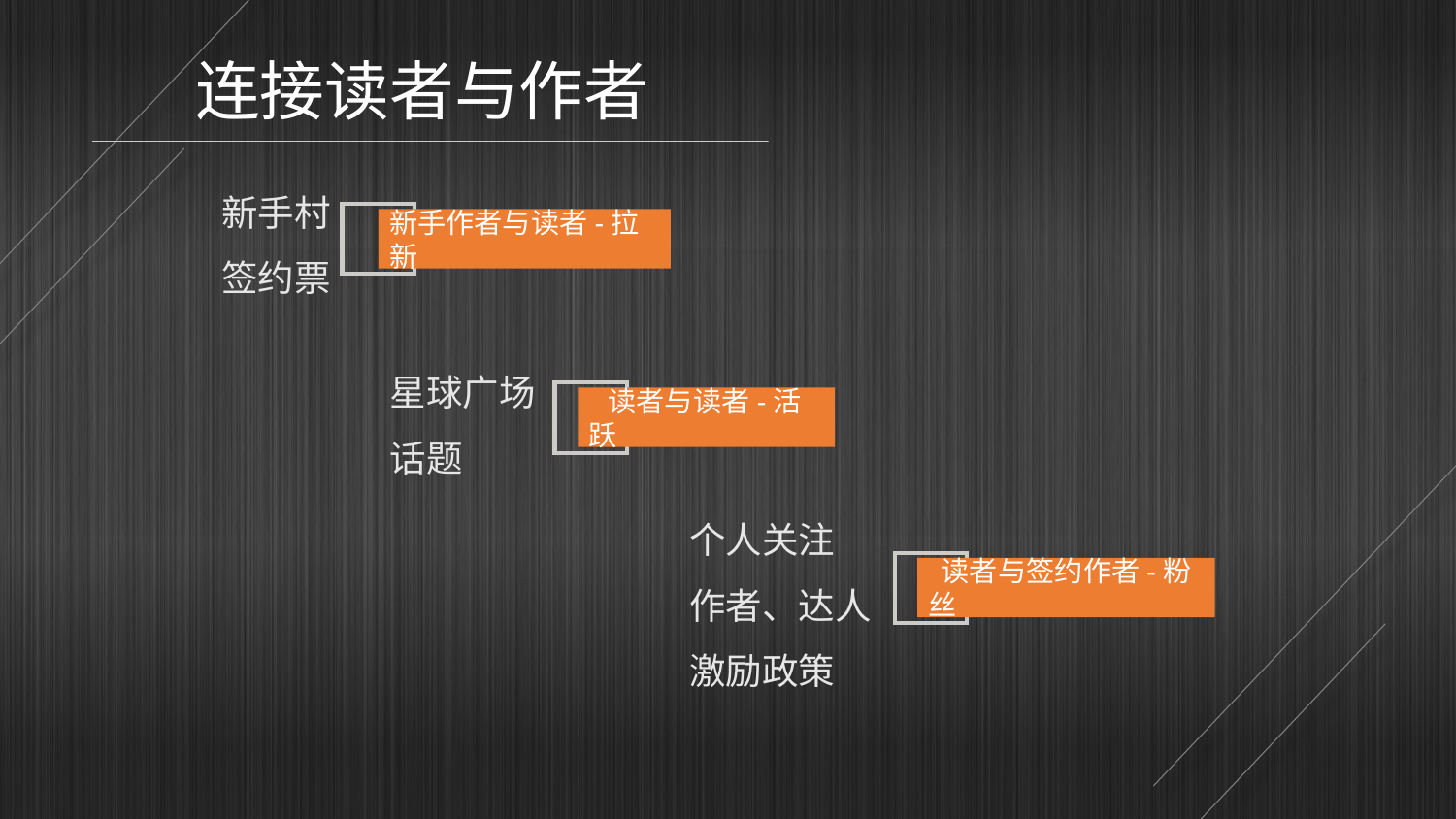

连接读者与作者
新手村
签约票

新手作者与读者-拉新
星球广场
话题

  读者与读者-活跃
个人关注
作者、达人
激励政策

 读者与签约作者-粉丝